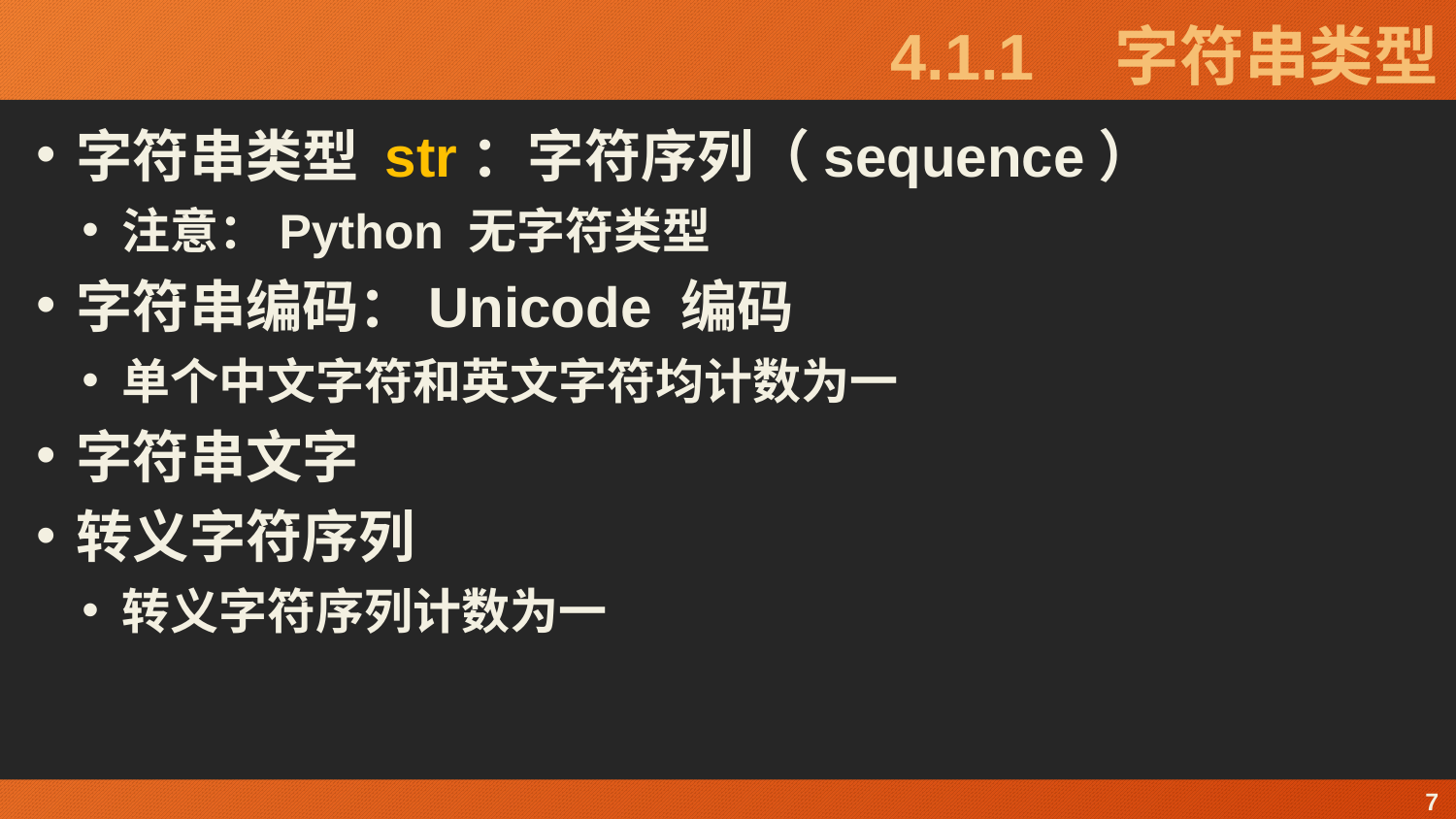

# 4.1.1　字符串类型
字符串类型 str：字符序列（sequence）
注意：Python 无字符类型
字符串编码：Unicode 编码
单个中文字符和英文字符均计数为一
字符串文字
转义字符序列
转义字符序列计数为一
7